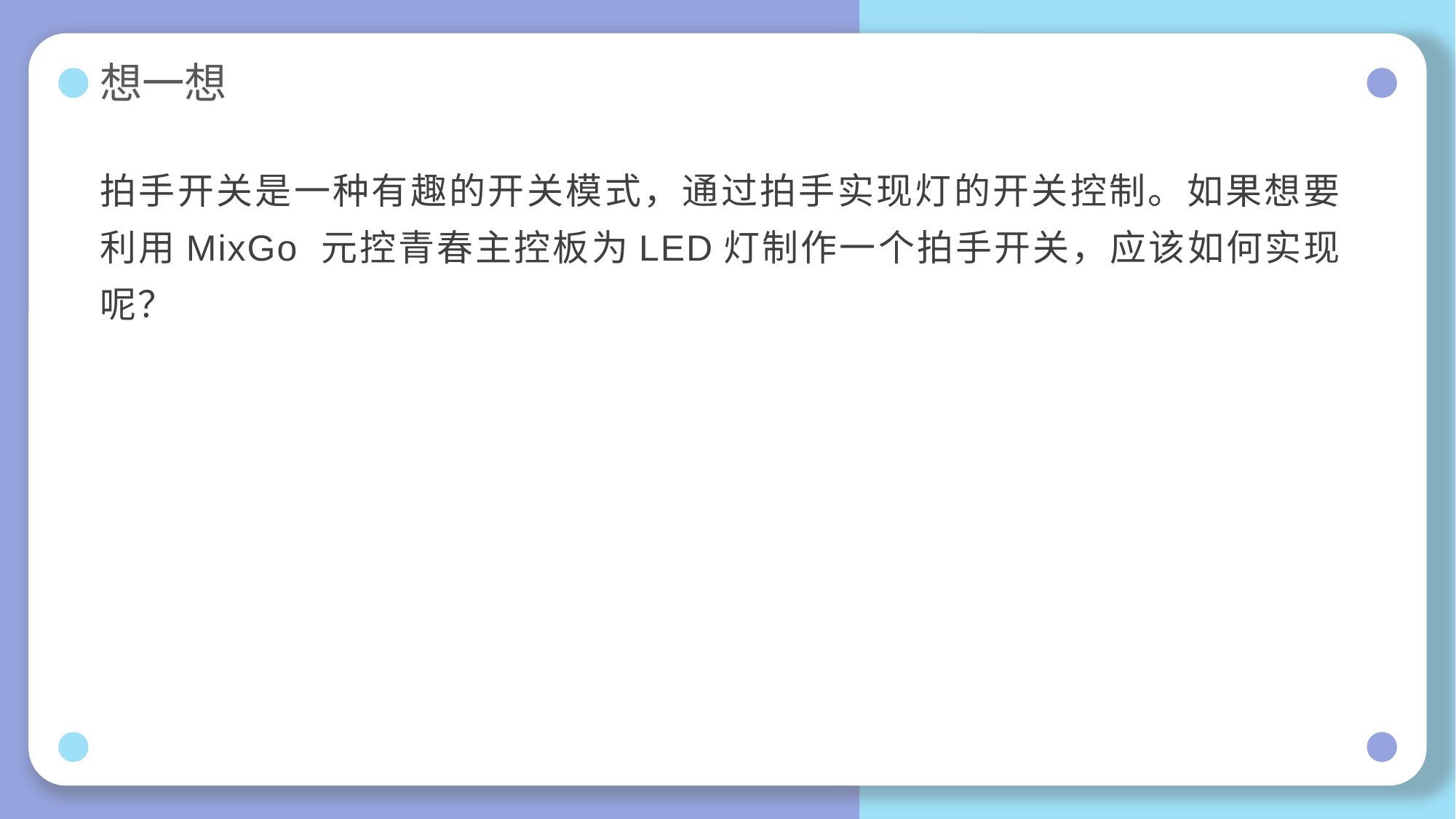

# 想一想
拍手开关是一种有趣的开关模式，通过拍手实现灯的开关控制。如果想要利用MixGo 元控青春主控板为LED灯制作一个拍手开关，应该如何实现呢？